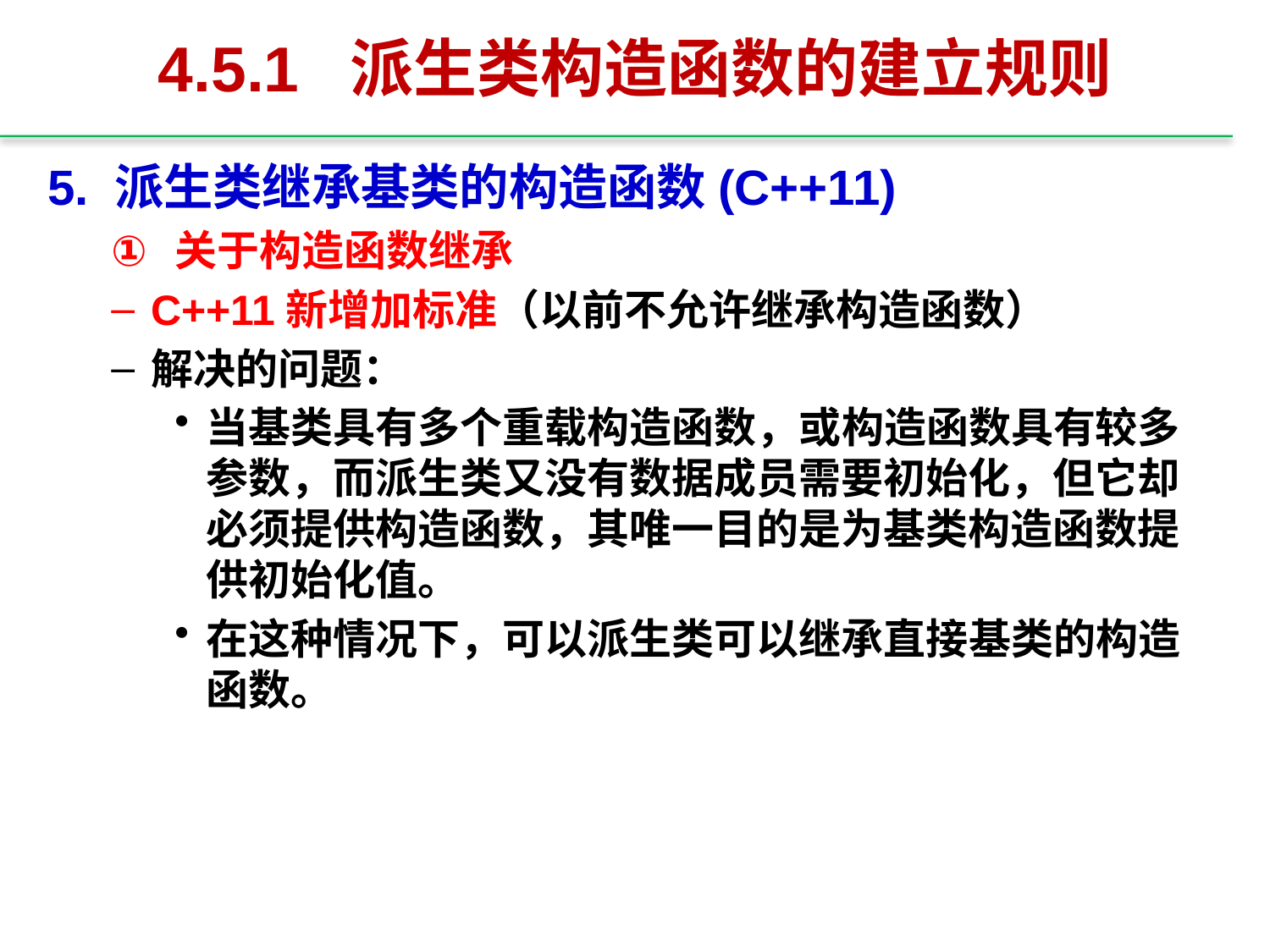

# 4.5.1  派生类构造函数的建立规则
5. 派生类继承基类的构造函数(C++11)
关于构造函数继承
C++11新增加标准（以前不允许继承构造函数）
解决的问题：
当基类具有多个重载构造函数，或构造函数具有较多参数，而派生类又没有数据成员需要初始化，但它却必须提供构造函数，其唯一目的是为基类构造函数提供初始化值。
在这种情况下，可以派生类可以继承直接基类的构造函数。